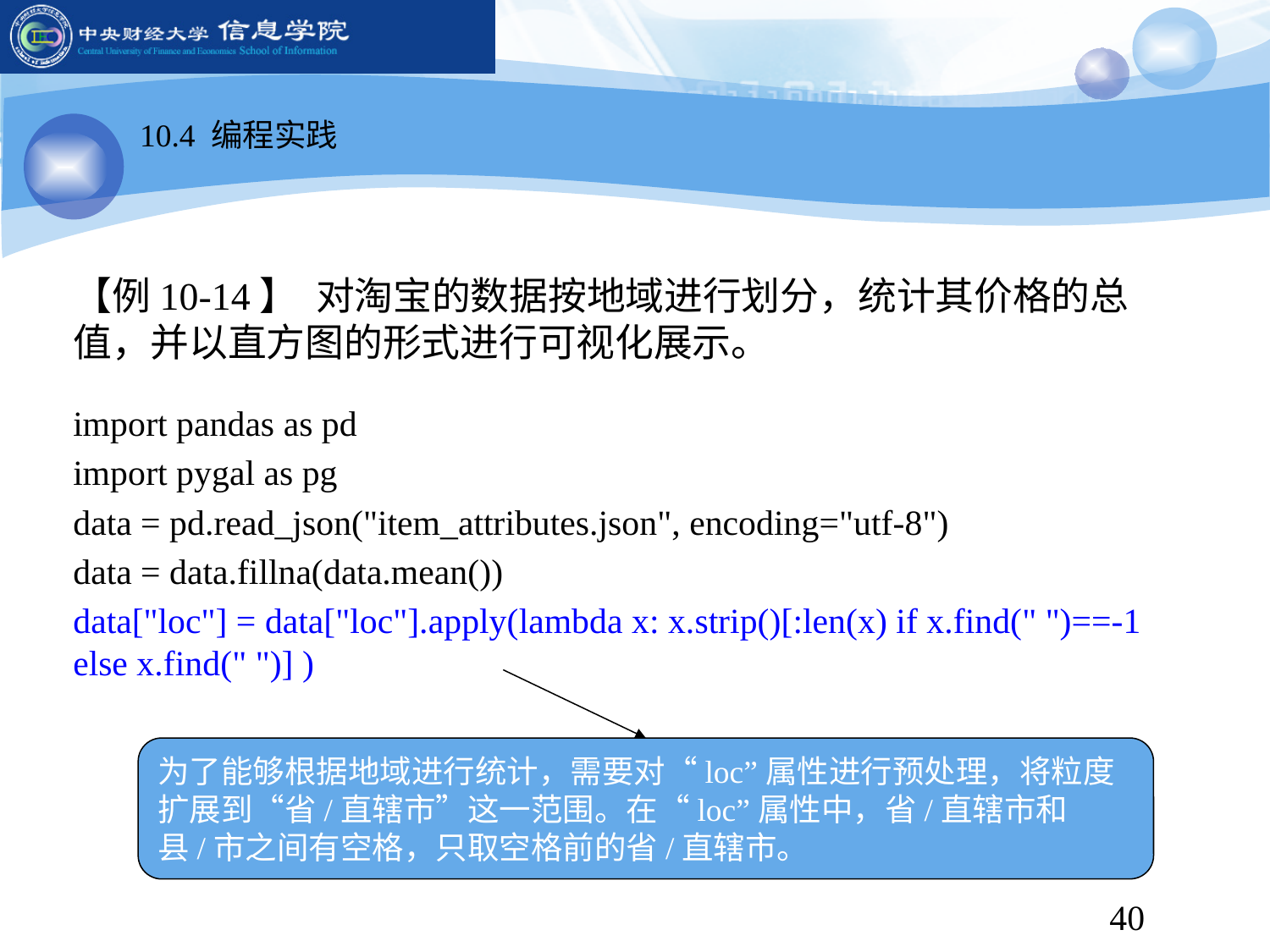

10.4 编程实践
【例10-14】  对淘宝的数据按地域进行划分，统计其价格的总值，并以直方图的形式进行可视化展示。

import pandas as pd
import pygal as pg
data = pd.read_json("item_attributes.json", encoding="utf-8")
data = data.fillna(data.mean())
data["loc"] = data["loc"].apply(lambda x: x.strip()[:len(x) if x.find(" ")==-1 else x.find(" ")] )
为了能够根据地域进行统计，需要对“loc”属性进行预处理，将粒度扩展到“省/直辖市”这一范围。在“loc”属性中，省/直辖市和县/市之间有空格，只取空格前的省/直辖市。